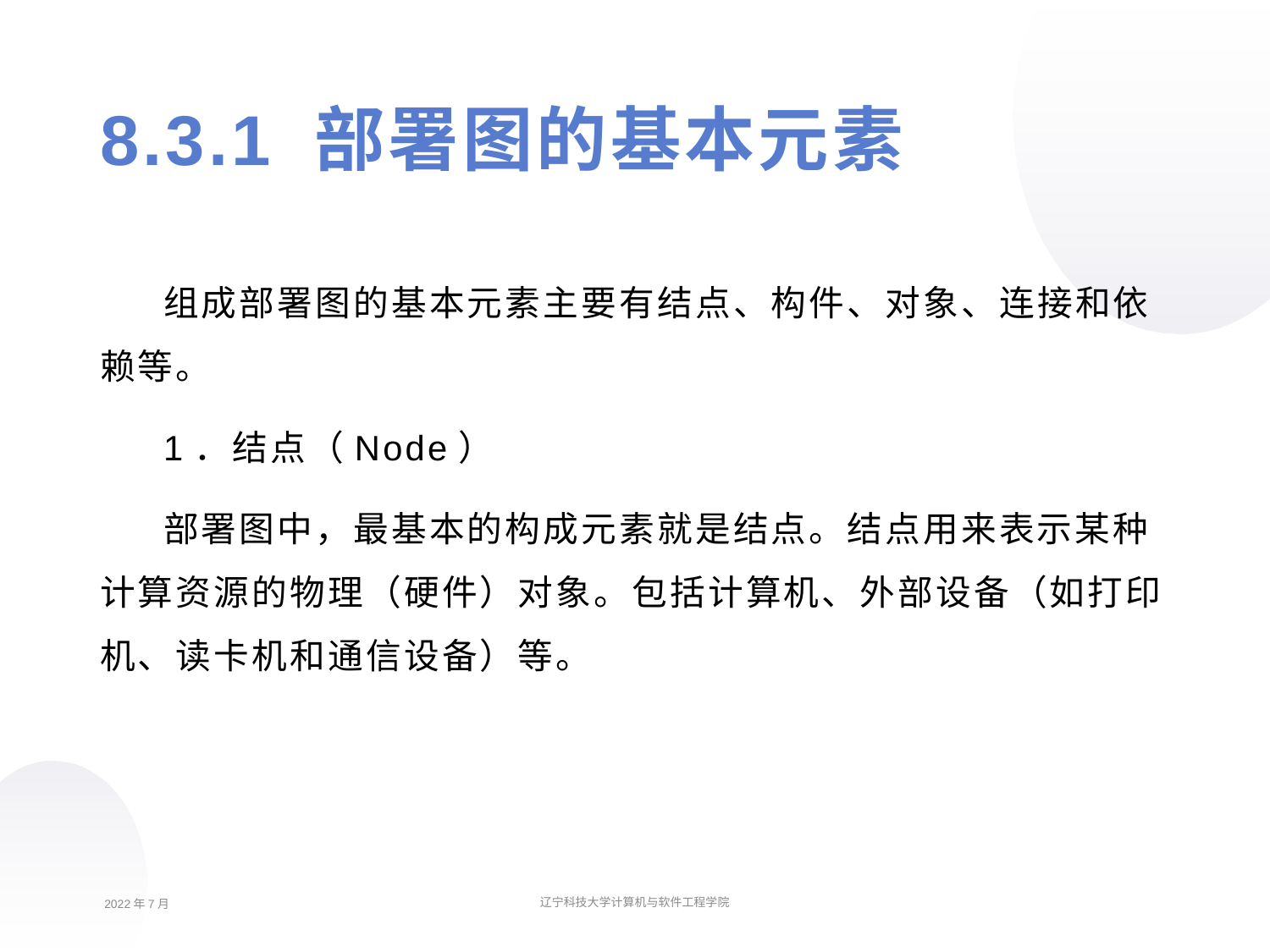

8.3.1 部署图的基本元素
组成部署图的基本元素主要有结点、构件、对象、连接和依赖等。
1．结点（Node）
部署图中，最基本的构成元素就是结点。结点用来表示某种计算资源的物理（硬件）对象。包括计算机、外部设备（如打印机、读卡机和通信设备）等。

2022年7月
辽宁科技大学计算机与软件工程学院
67